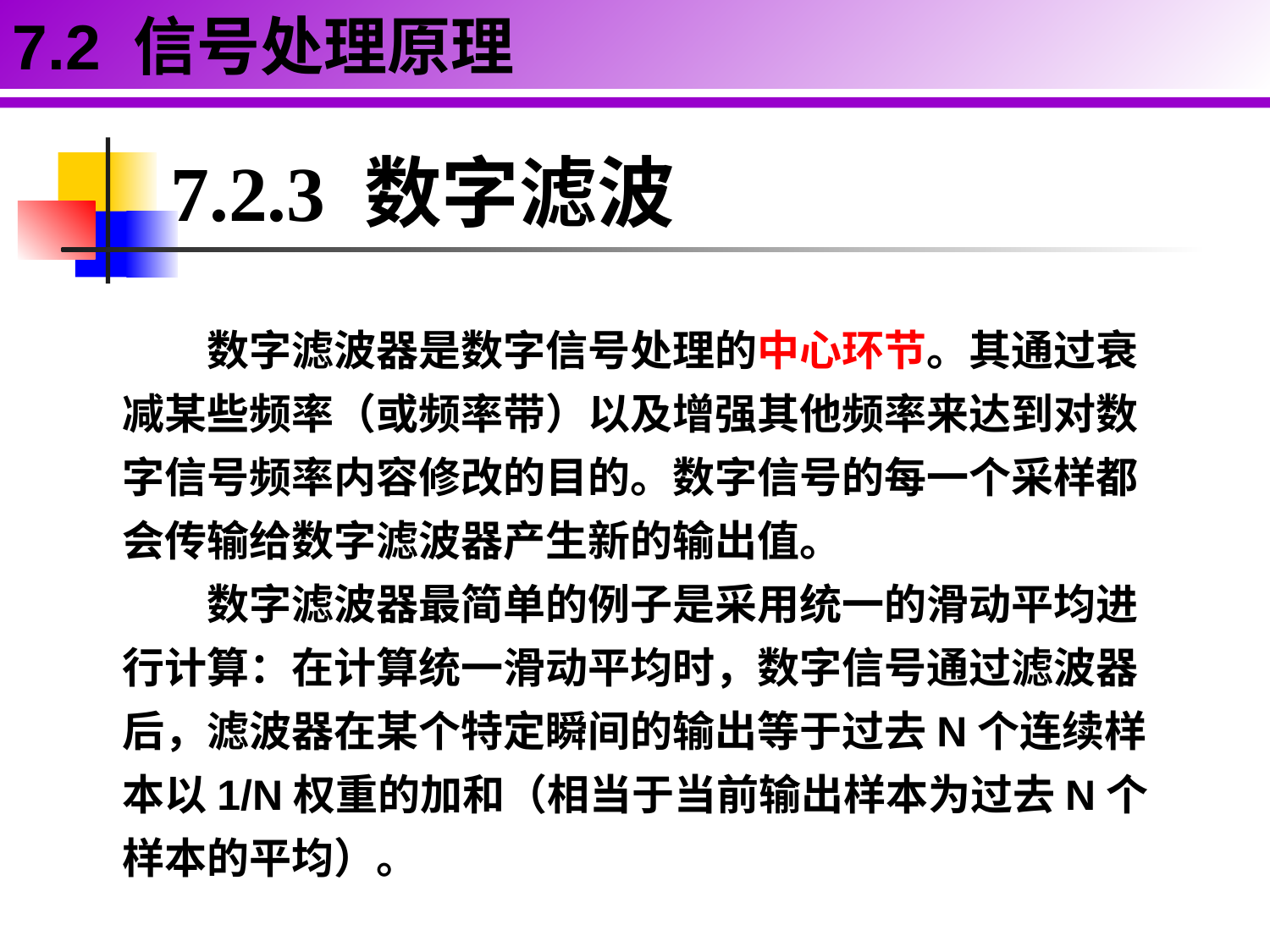

7.2 信号处理原理

7.2.3 数字滤波
数字滤波器是数字信号处理的中心环节。其通过衰减某些频率（或频率带）以及增强其他频率来达到对数字信号频率内容修改的目的。数字信号的每一个采样都会传输给数字滤波器产生新的输出值。
数字滤波器最简单的例子是采用统一的滑动平均进行计算：在计算统一滑动平均时，数字信号通过滤波器后，滤波器在某个特定瞬间的输出等于过去N个连续样本以1/N权重的加和（相当于当前输出样本为过去N个样本的平均）。